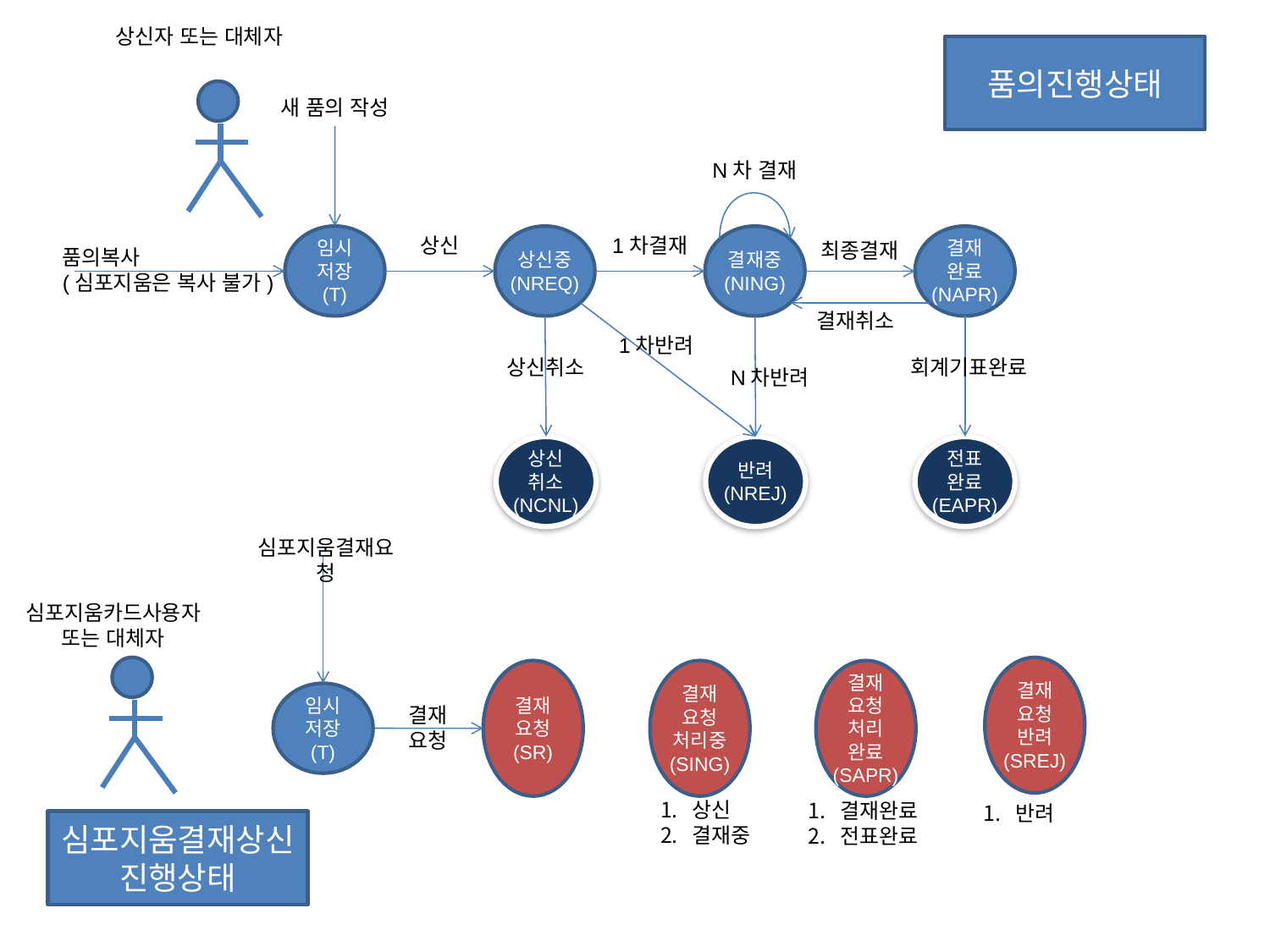

상신자 또는 대체자
품의진행상태

새 품의 작성
N차 결재
임시
저장
(T)
상신
상신중
(NREQ)
1차결재
결재중
(NING)
결재
완료
(NAPR)
최종결재
품의복사
(심포지움은 복사 불가)
결재취소
1차반려
상신취소
회계기표완료
N차반려
상신
취소
(NCNL)
반려
(NREJ)
전표
완료
(EAPR)
심포지움결재요청
심포지움카드사용자 또는 대체자

결재
요청
반려
(SREJ)
결재
요청
(SR)
결재
요청
처리중
(SING)
결재
요청
처리
완료
(SAPR)
임시
저장
(T)
결재요청
상신
결재중
결재완료
전표완료
반려
심포지움결재상신 진행상태